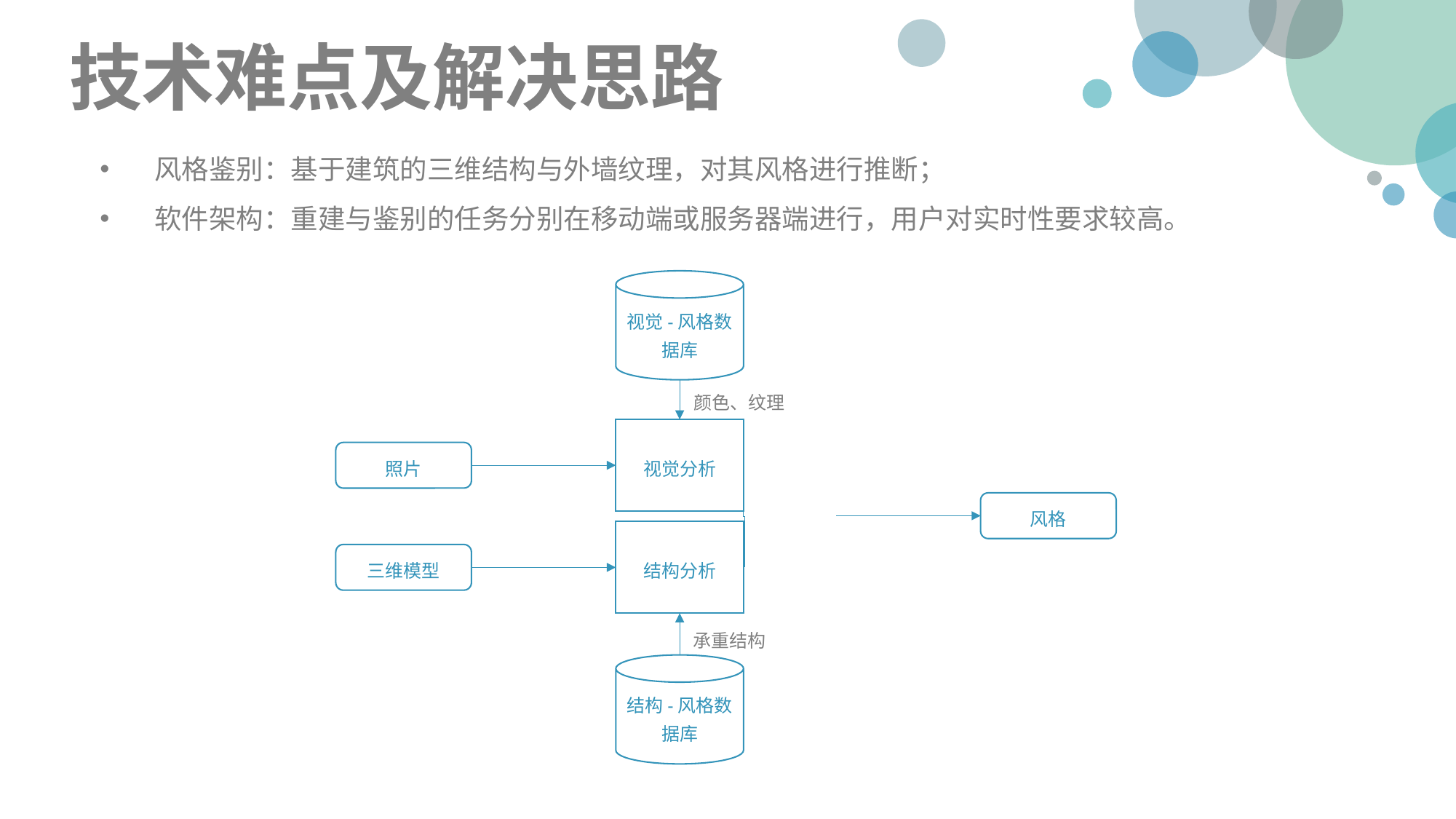

技术难点及解决思路
风格鉴别：基于建筑的三维结构与外墙纹理，对其风格进行推断；
软件架构：重建与鉴别的任务分别在移动端或服务器端进行，用户对实时性要求较高。
视觉-风格数据库
颜色、纹理
视觉分析
照片
风格
结构分析
三维模型
承重结构
结构-风格数据库